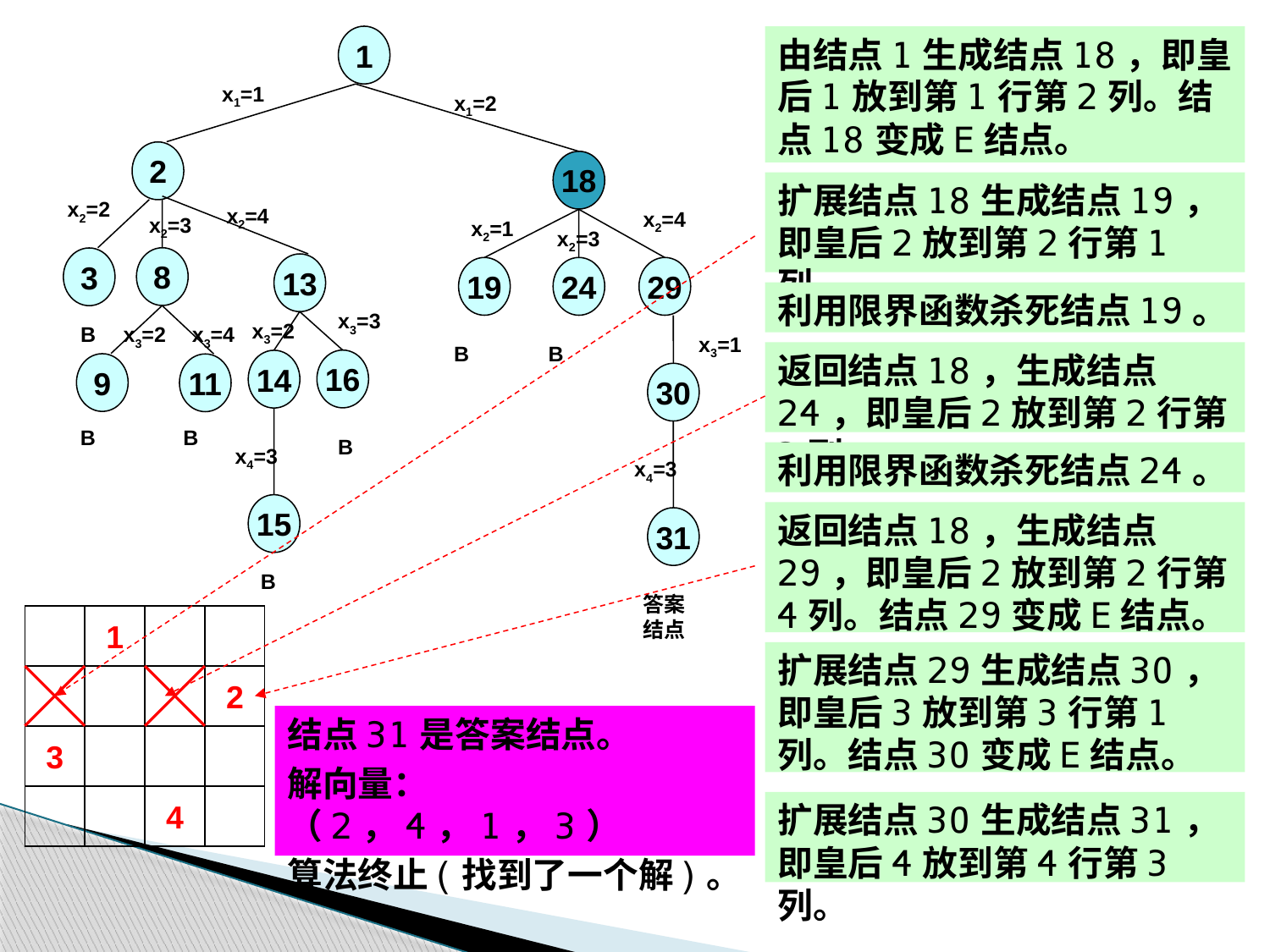

1
x1=1

x1=2
2
18
x2=2

x2=4

x2=4

x2=3
x2=1

x2=3
8
3
13
19
24
29
x3=3

x3=2

B
x3=2
x3=4

x3=1
B
B
16
14
9
11
30

B
B

B
x4=3
x4=3
15
31
B
答案结点
由结点1生成结点18，即皇后1放到第1行第2列。结点18变成E结点。
扩展结点18生成结点19，即皇后2放到第2行第1列。

利用限界函数杀死结点19。
返回结点18，生成结点24，即皇后2放到第2行第3列。

利用限界函数杀死结点24。
返回结点18，生成结点29，即皇后2放到第2行第4列。结点29变成E结点。

1

2
3

4

扩展结点29生成结点30，即皇后3放到第3行第1列。结点30变成E结点。

结点31是答案结点。
解向量：（2，4，1，3）
算法终止(找到了一个解)。
扩展结点30生成结点31，即皇后4放到第4行第3列。